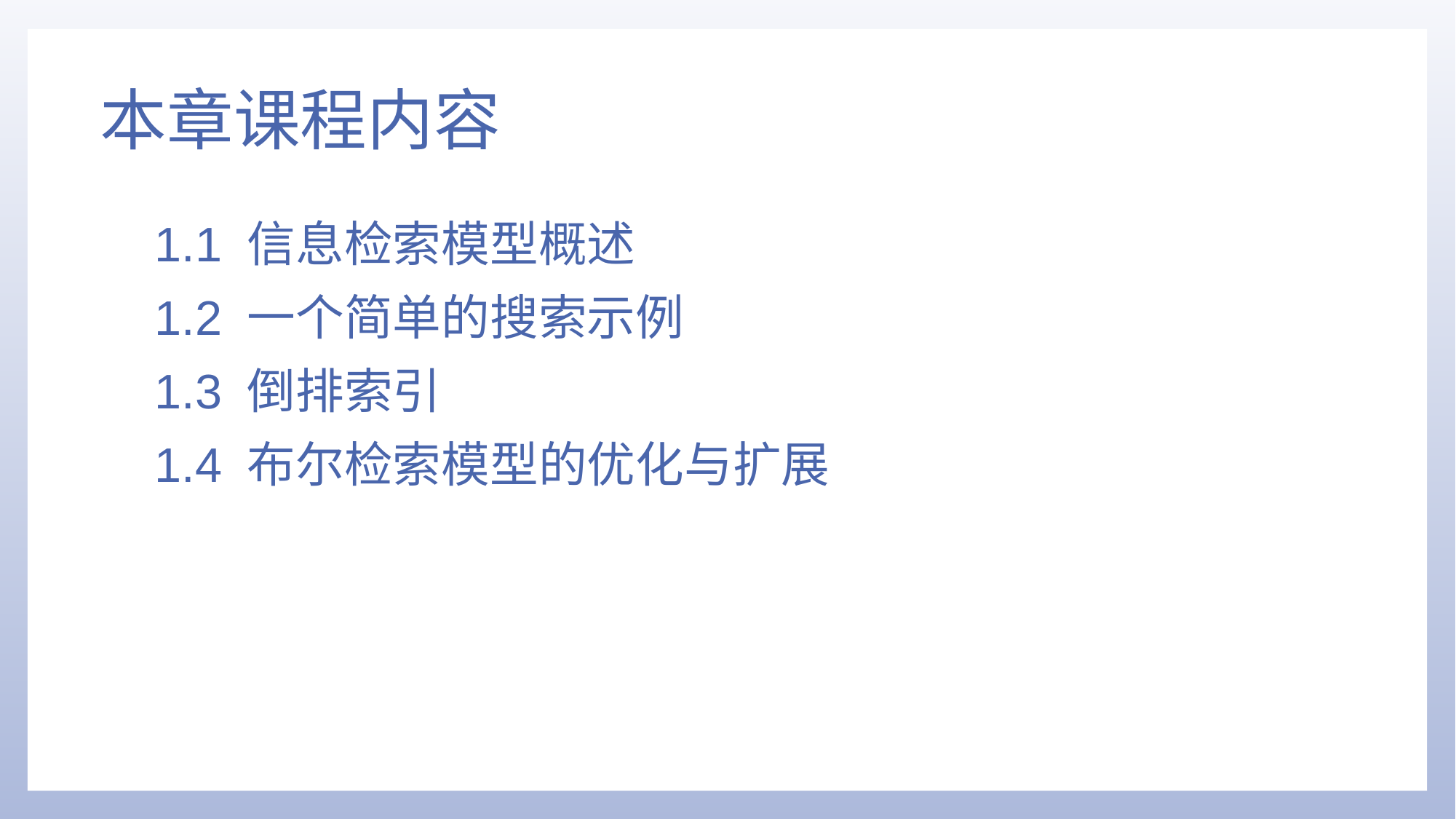

# 本章课程内容
1.1 信息检索模型概述
1.2 一个简单的搜索示例
1.3 倒排索引
1.4 布尔检索模型的优化与扩展